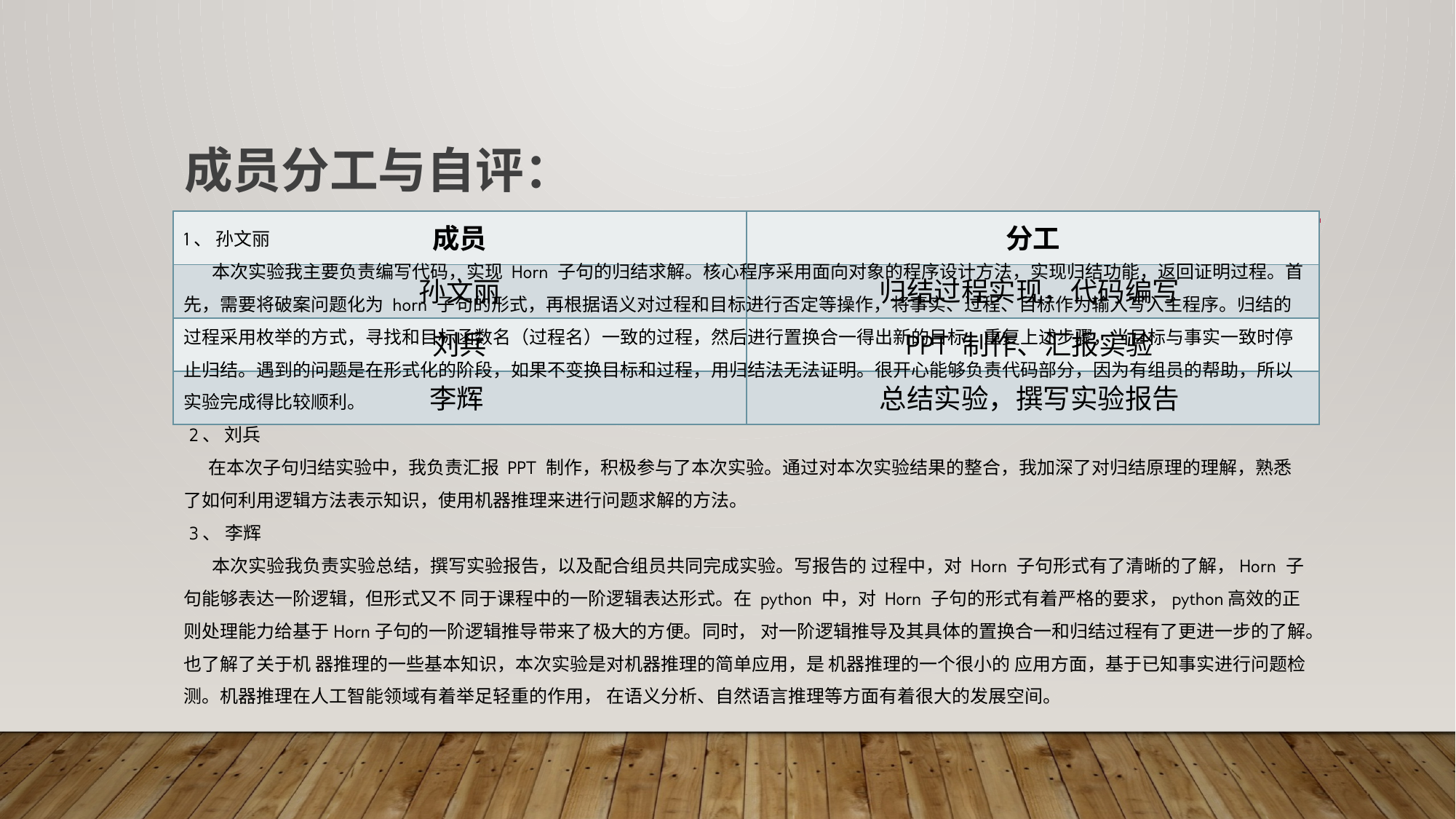

# 成员分工与自评：
| 成员 | 分工 |
| --- | --- |
| 孙文丽 | 归结过程实现，代码编写 |
| 刘兵 | PPT 制作、汇报实验 |
| 李辉 | 总结实验，撰写实验报告 |
1、 孙文丽
      本次实验我主要负责编写代码，实现 Horn 子句的归结求解。核心程序采用面向对象的程序设计方法，实现归结功能，返回证明过程。首先，需要将破案问题化为 horn 子句的形式，再根据语义对过程和目标进行否定等操作，将事实、过程、目标作为输入写入主程序。归结的过程采用枚举的方式，寻找和目标函数名（过程名）一致的过程，然后进行置换合一得出新的目标，重复上述步骤，当目标与事实一致时停止归结。遇到的问题是在形式化的阶段，如果不变换目标和过程，用归结法无法证明。很开心能够负责代码部分，因为有组员的帮助，所以实验完成得比较顺利。
 2、 刘兵
     在本次子句归结实验中，我负责汇报 PPT 制作，积极参与了本次实验。通过对本次实验结果的整合，我加深了对归结原理的理解，熟悉了如何利用逻辑方法表示知识，使用机器推理来进行问题求解的方法。
 3、 李辉
      本次实验我负责实验总结，撰写实验报告，以及配合组员共同完成实验。写报告的 过程中，对 Horn 子句形式有了清晰的了解，Horn 子句能够表达一阶逻辑，但形式又不 同于课程中的一阶逻辑表达形式。在 python 中，对 Horn 子句的形式有着严格的要求，python高效的正则处理能力给基于Horn子句的一阶逻辑推导带来了极大的方便。同时， 对一阶逻辑推导及其具体的置换合一和归结过程有了更进一步的了解。也了解了关于机 器推理的一些基本知识，本次实验是对机器推理的简单应用，是 机器推理的一个很小的 应用方面，基于已知事实进行问题检测。机器推理在人工智能领域有着举足轻重的作用， 在语义分析、自然语言推理等方面有着很大的发展空间。